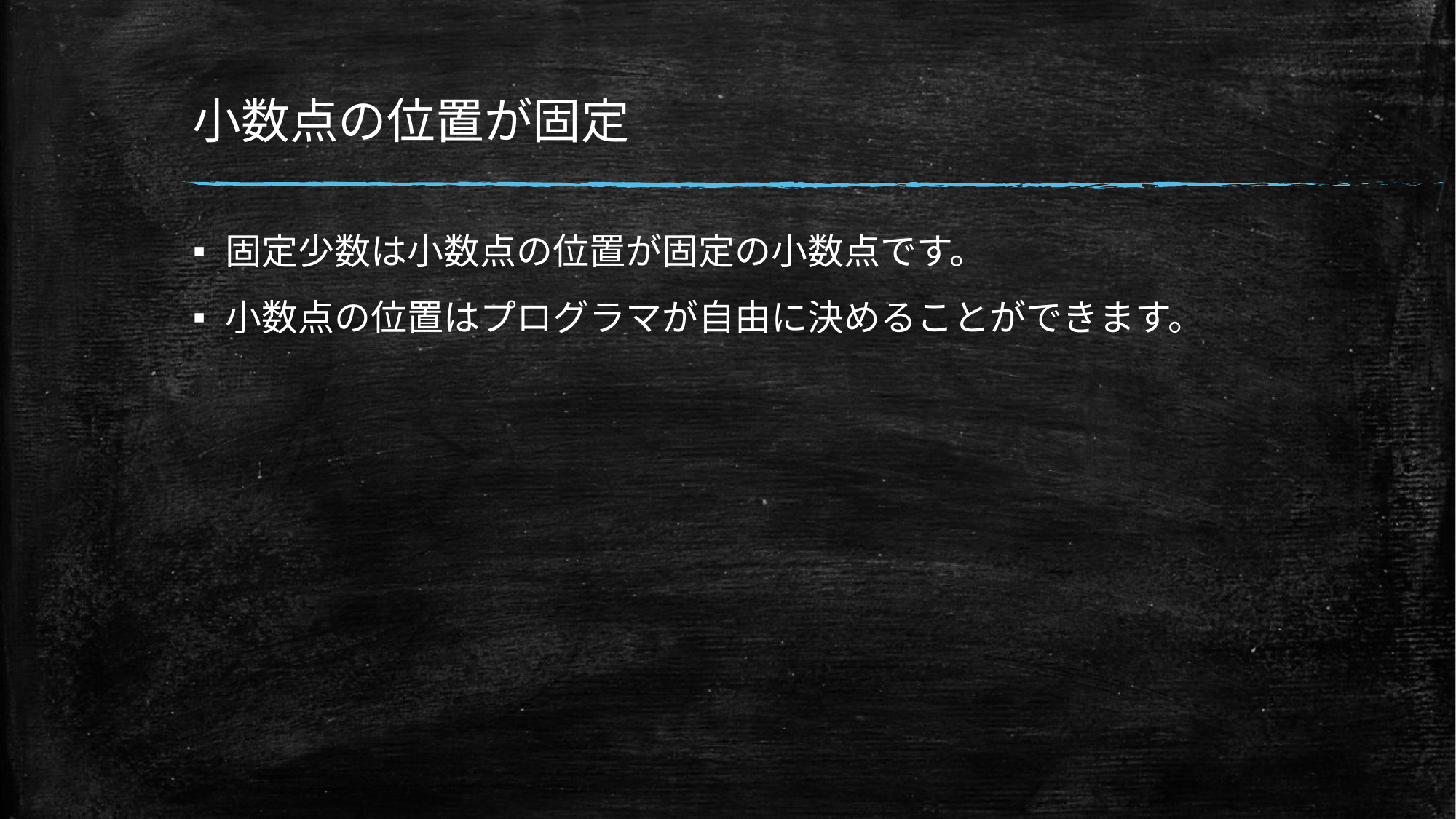

# 小数点の位置が固定
固定少数は小数点の位置が固定の小数点です。
小数点の位置はプログラマが自由に決めることができます。